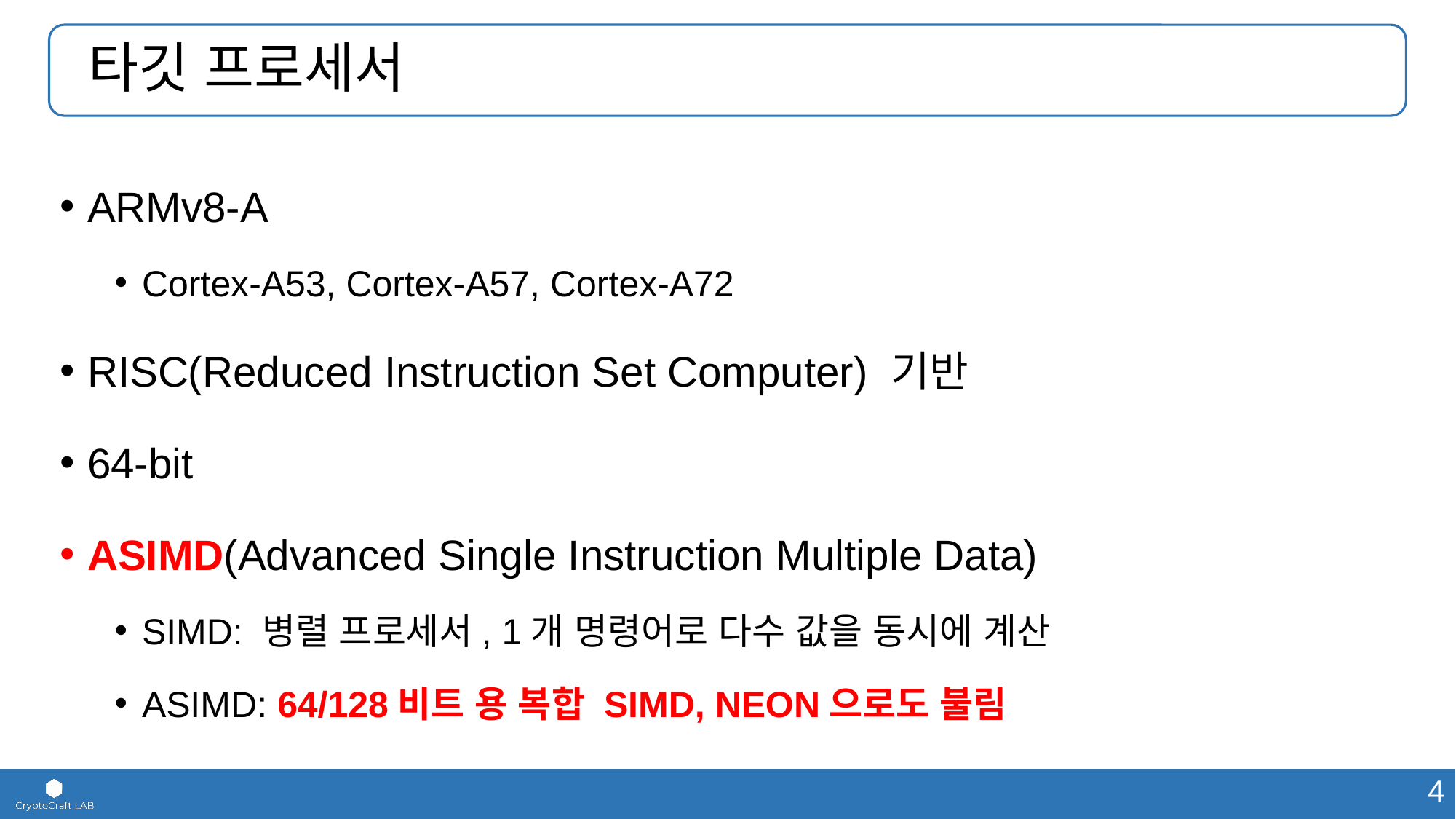

# 타깃 프로세서
ARMv8-A
Cortex-A53, Cortex-A57, Cortex-A72
RISC(Reduced Instruction Set Computer) 기반
64-bit
ASIMD(Advanced Single Instruction Multiple Data)
SIMD: 병렬 프로세서, 1개 명령어로 다수 값을 동시에 계산
ASIMD: 64/128비트 용 복합 SIMD, NEON으로도 불림